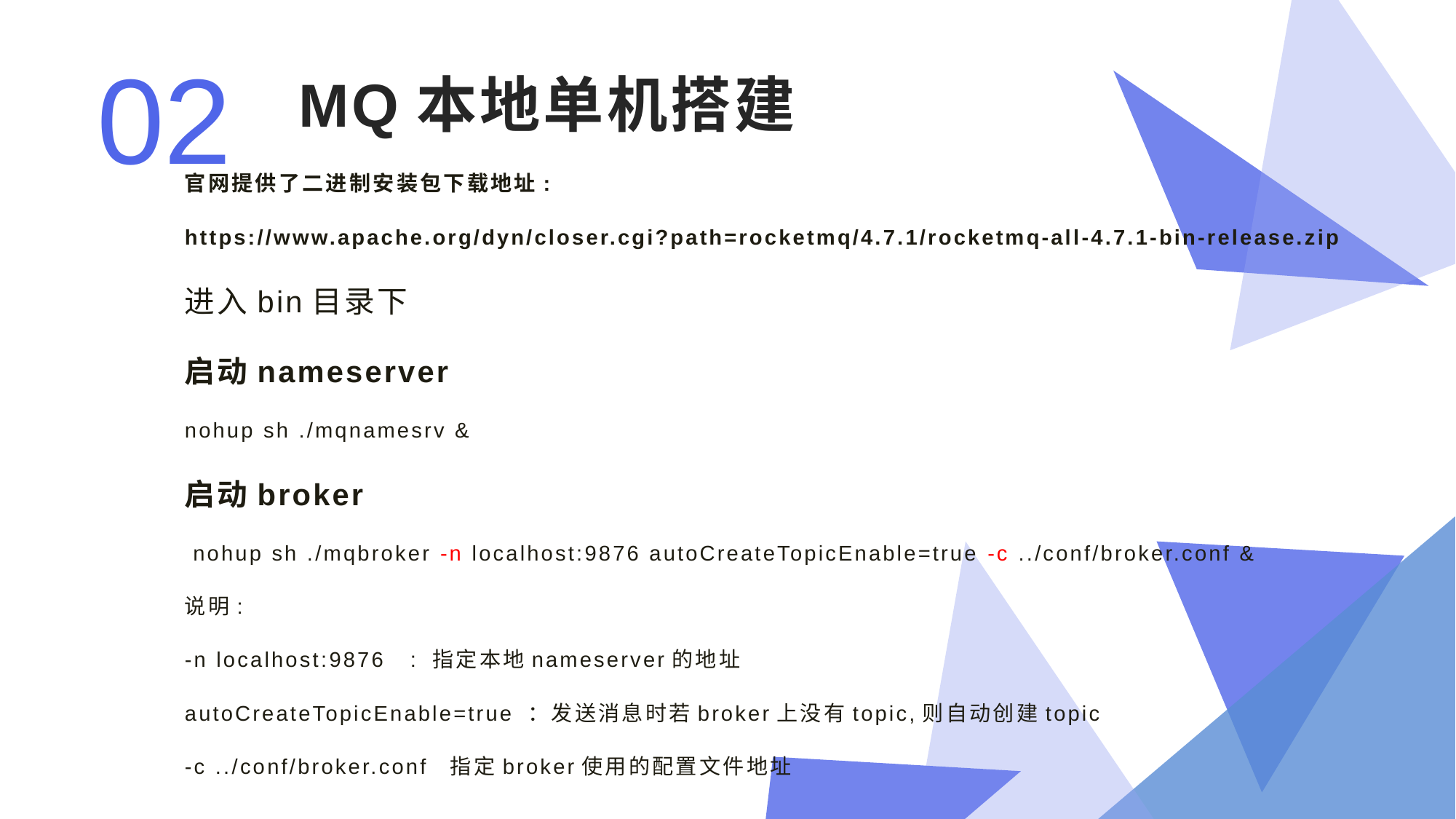

02
# MQ本地单机搭建
官网提供了二进制安装包下载地址:
https://www.apache.org/dyn/closer.cgi?path=rocketmq/4.7.1/rocketmq-all-4.7.1-bin-release.zip
进入bin目录下
启动nameserver
nohup sh ./mqnamesrv &
启动broker
 nohup sh ./mqbroker -n localhost:9876 autoCreateTopicEnable=true -c ../conf/broker.conf &
说明:
-n localhost:9876   : 指定本地nameserver的地址
autoCreateTopicEnable=true ：发送消息时若broker上没有topic,则自动创建topic
-c ../conf/broker.conf  指定broker使用的配置文件地址